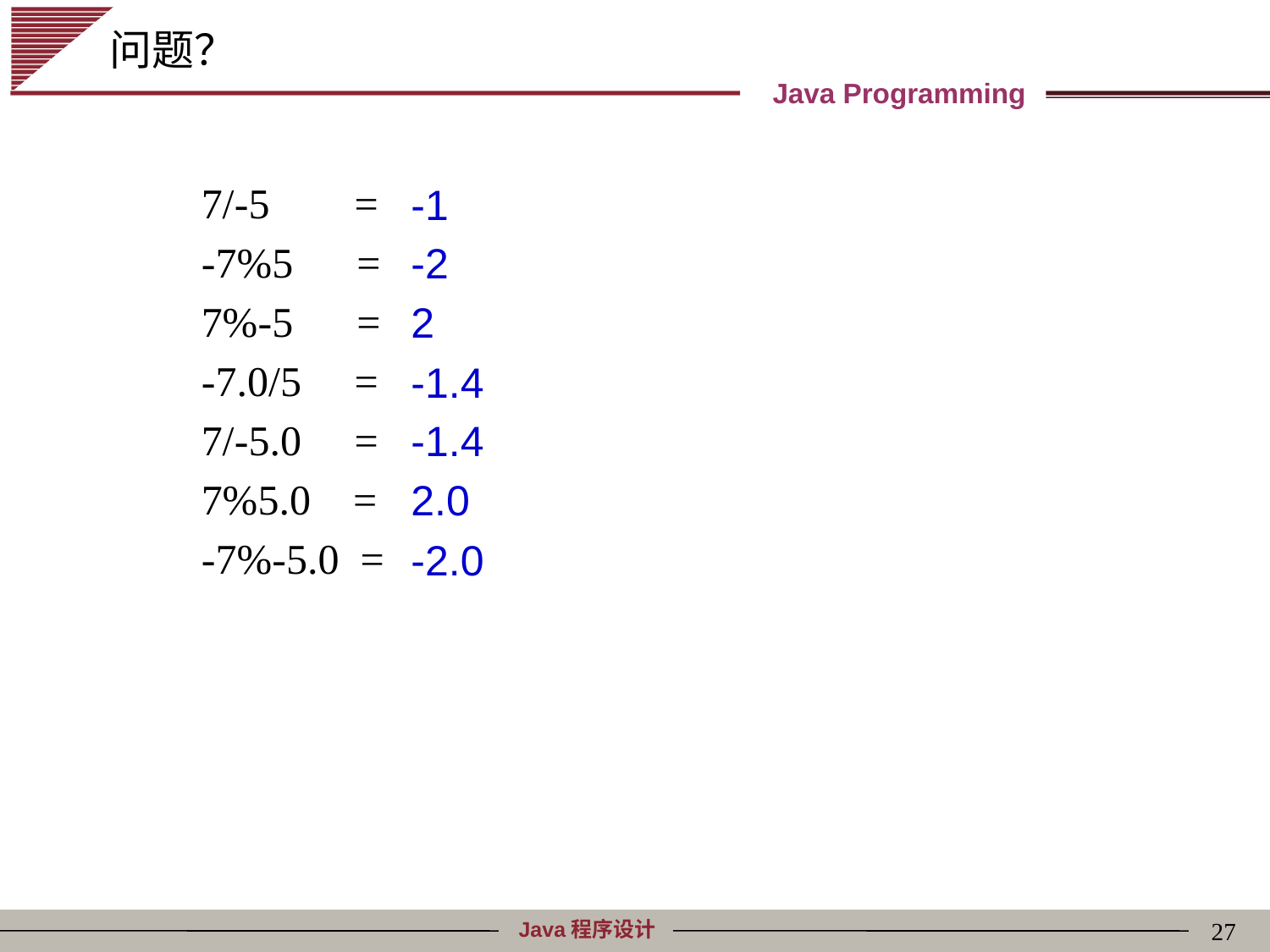

# 问题？
7/-5        =
-7%5      =
7%-5      =
-7.0/5     =
7/-5.0     =
7%5.0    =
-7%-5.0  =
-1
-2
2
-1.4
-1.4
2.0
-2.0